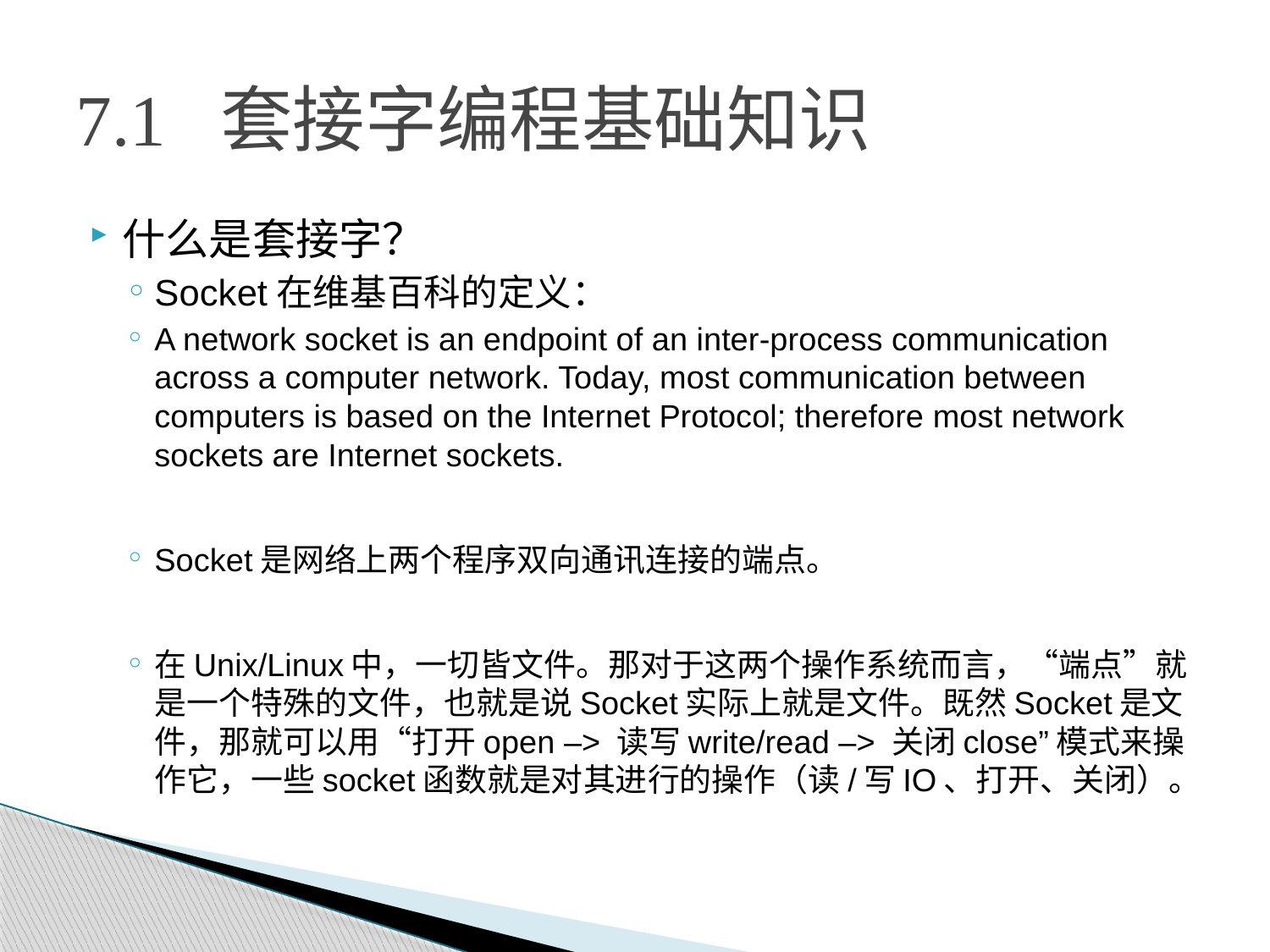

# 7.1  套接字编程基础知识
什么是套接字？
Socket在维基百科的定义：
A network socket is an endpoint of an inter-process communication across a computer network. Today, most communication between computers is based on the Internet Protocol; therefore most network sockets are Internet sockets.

Socket是网络上两个程序双向通讯连接的端点。

在Unix/Linux中，一切皆文件。那对于这两个操作系统而言，“端点”就是一个特殊的文件，也就是说Socket实际上就是文件。既然Socket是文件，那就可以用“打开open –> 读写write/read –> 关闭close”模式来操作它，一些socket函数就是对其进行的操作（读/写IO、打开、关闭）。